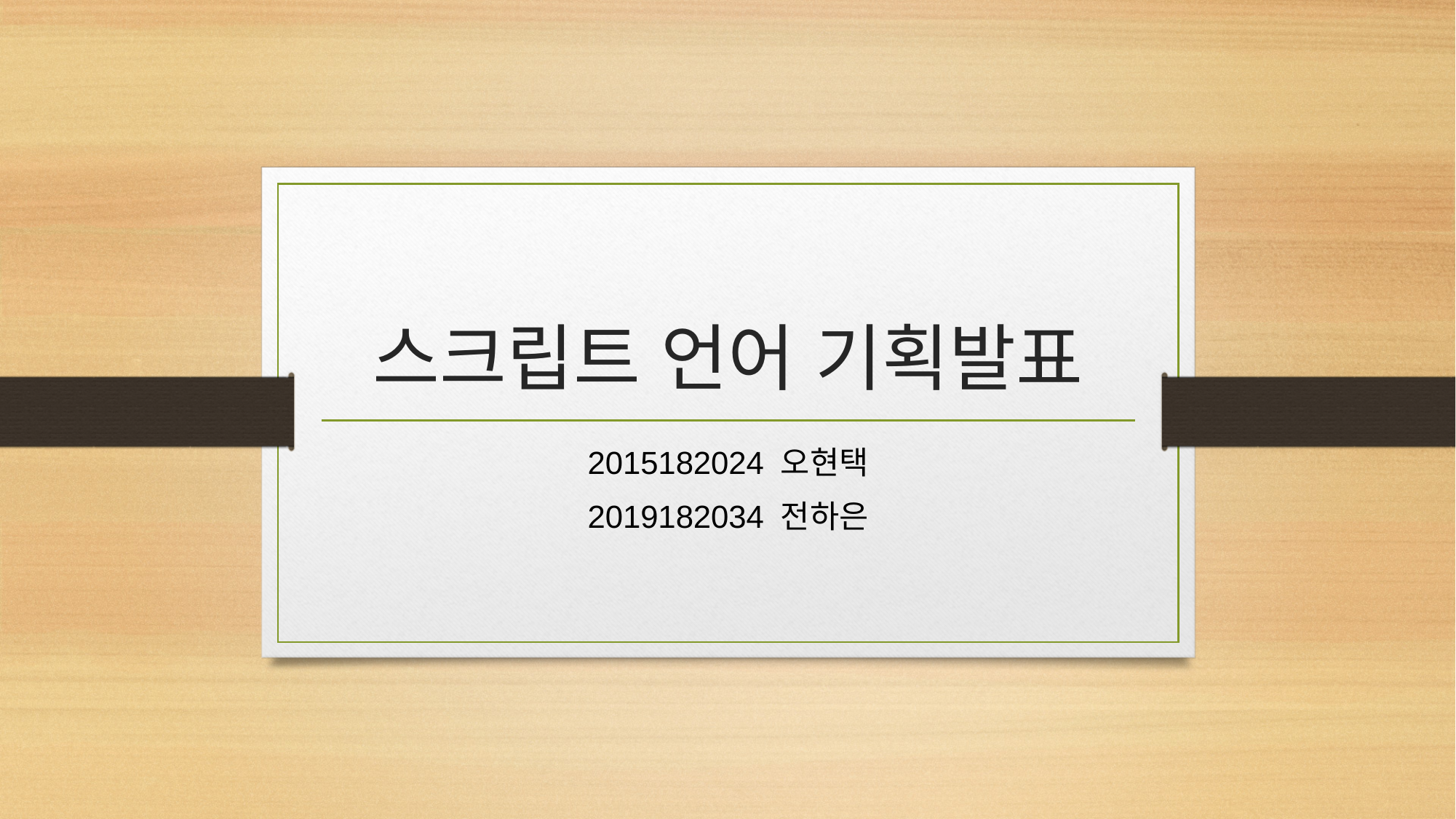

# 스크립트 언어 기획발표
2015182024 오현택
2019182034 전하은